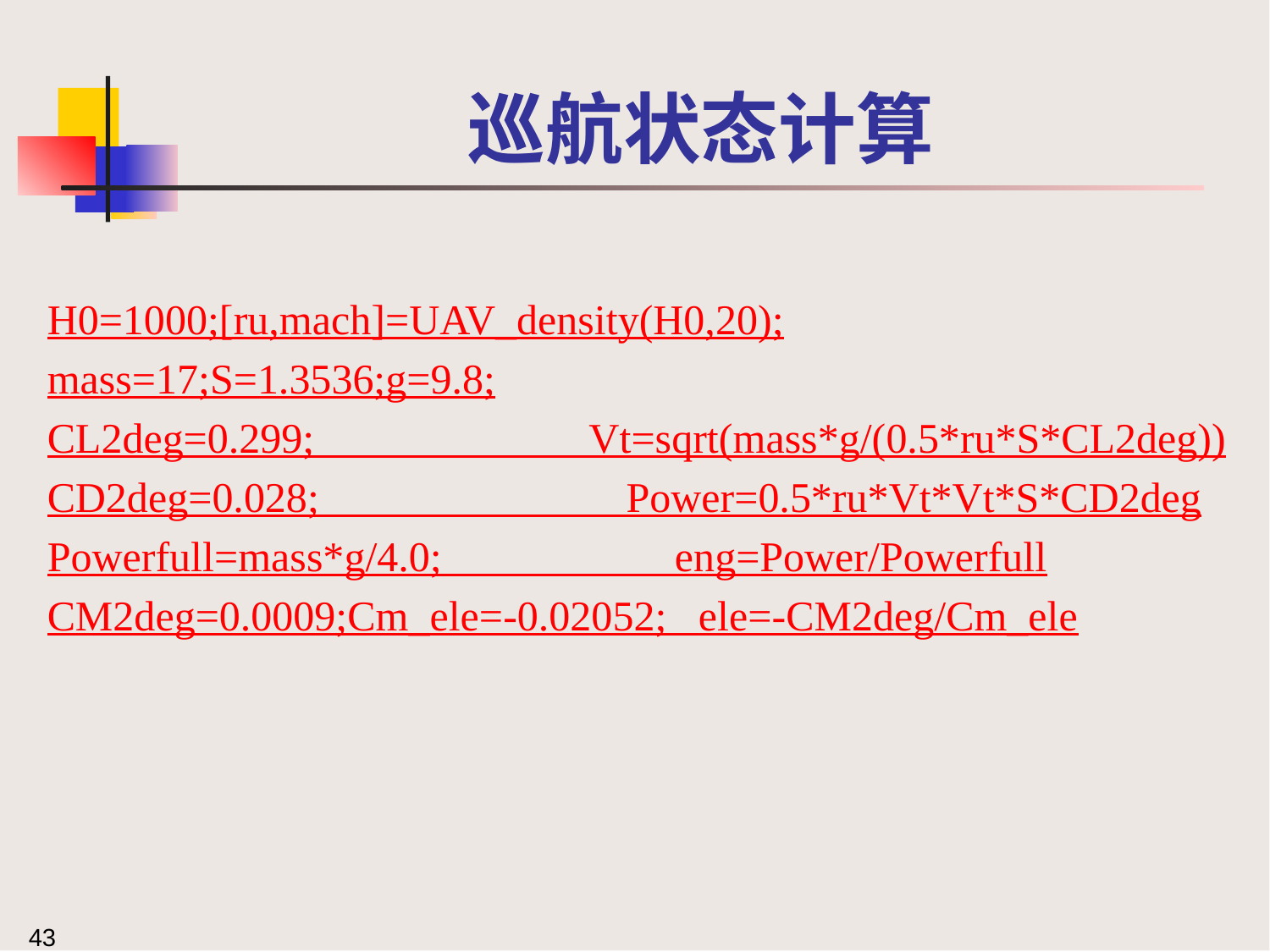

# 巡航状态计算
H0=1000;[ru,mach]=UAV_density(H0,20);
mass=17;S=1.3536;g=9.8;
CL2deg=0.299;                          Vt=sqrt(mass*g/(0.5*ru*S*CL2deg))
CD2deg=0.028;                             Power=0.5*ru*Vt*Vt*S*CD2deg
Powerfull=mass*g/4.0;                      eng=Power/Powerfull
CM2deg=0.0009;Cm_ele=-0.02052;   ele=-CM2deg/Cm_ele